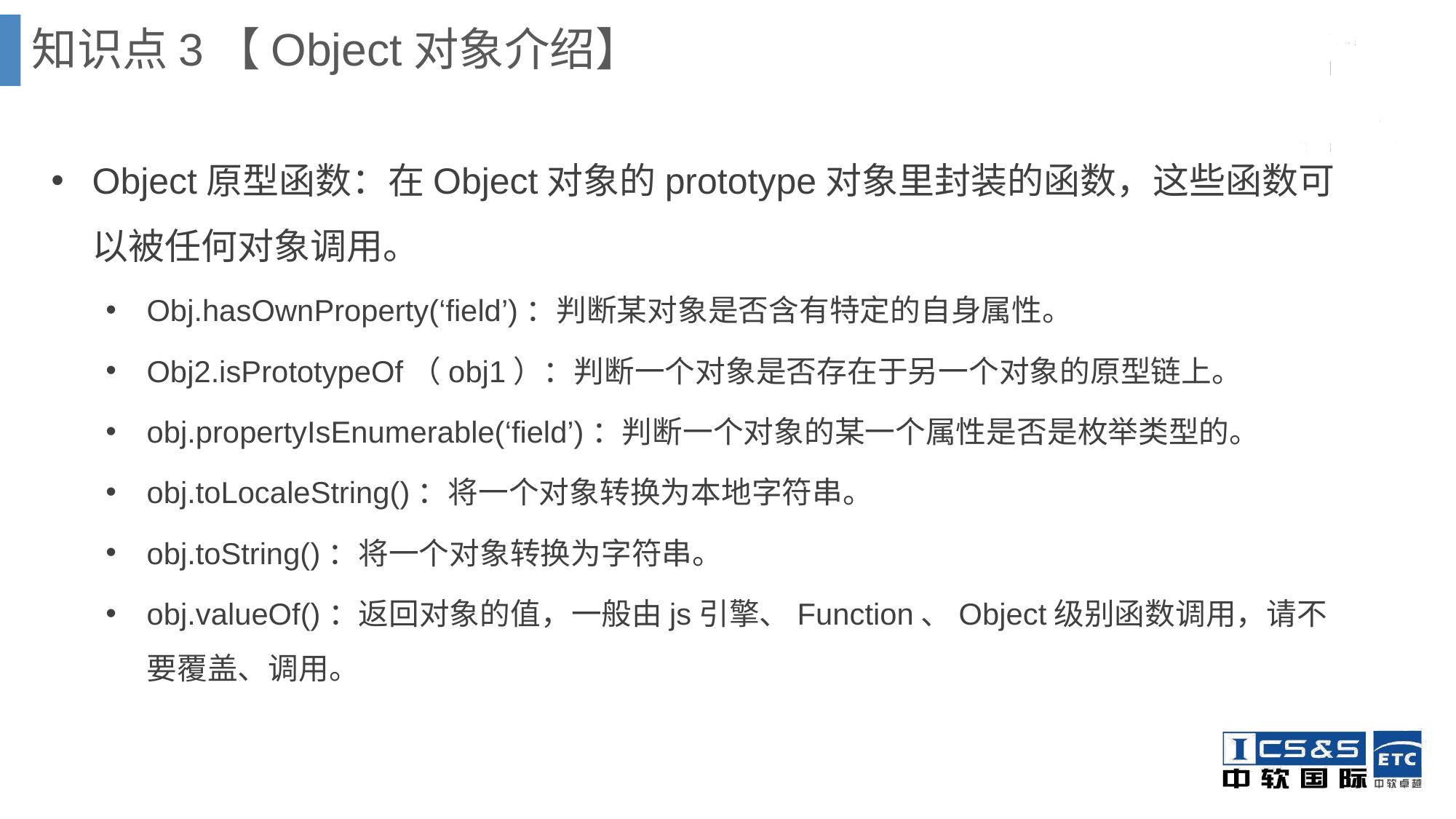

知识点3【Object对象介绍】
Object原型函数：在Object对象的prototype对象里封装的函数，这些函数可以被任何对象调用。
Obj.hasOwnProperty(‘field’)：判断某对象是否含有特定的自身属性。
Obj2.isPrototypeOf（obj1）：判断一个对象是否存在于另一个对象的原型链上。
obj.propertyIsEnumerable(‘field’)：判断一个对象的某一个属性是否是枚举类型的。
obj.toLocaleString()：将一个对象转换为本地字符串。
obj.toString()：将一个对象转换为字符串。
obj.valueOf()：返回对象的值，一般由js引擎、Function、Object级别函数调用，请不要覆盖、调用。